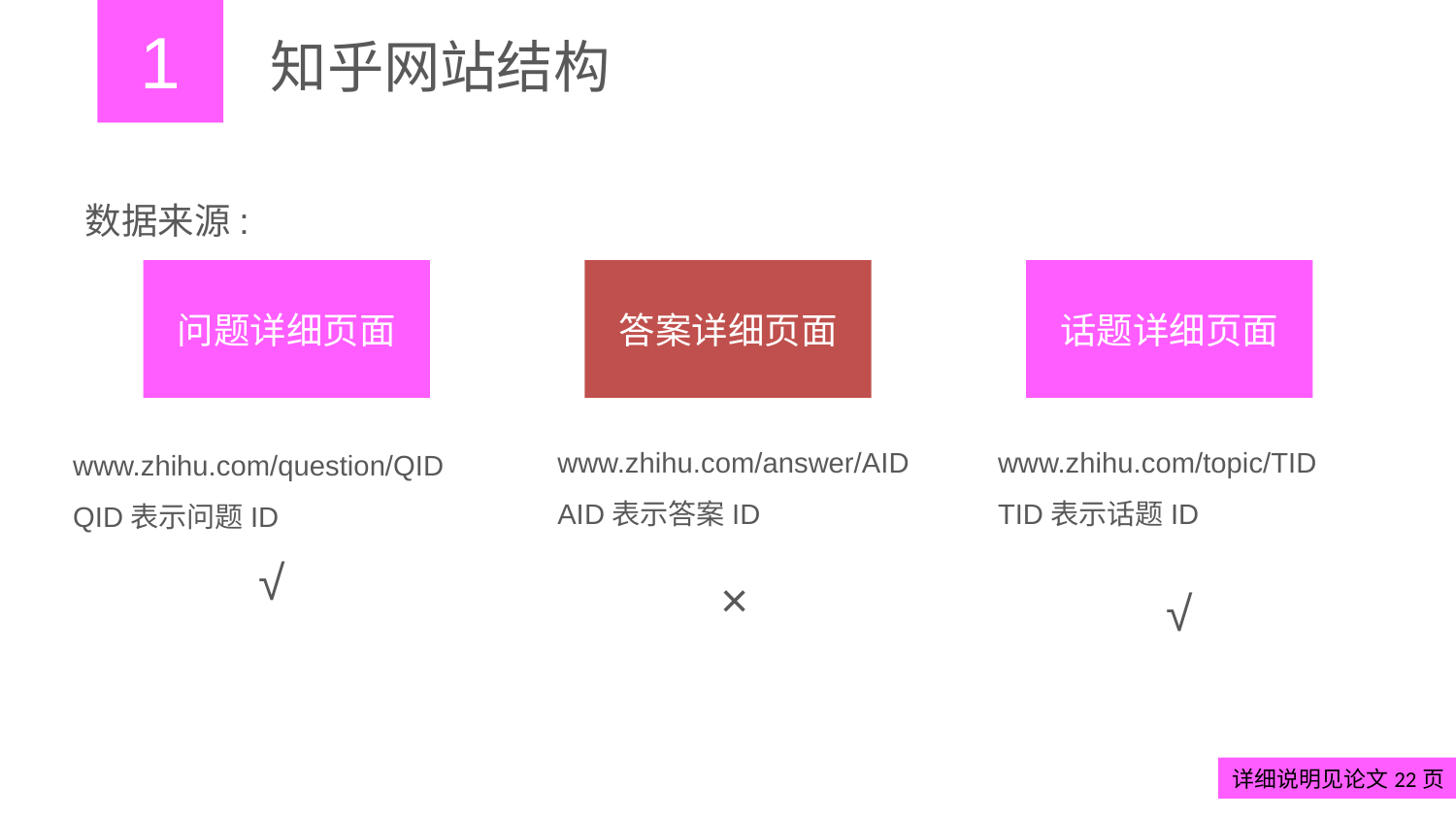

1
# 知乎网站结构
数据来源:
问题详细页面
答案详细页面
话题详细页面
www.zhihu.com/answer/AID
AID表示答案ID
www.zhihu.com/topic/TID
TID表示话题ID
www.zhihu.com/question/QID
QID表示问题ID
√
×
√
详细说明见论文22页